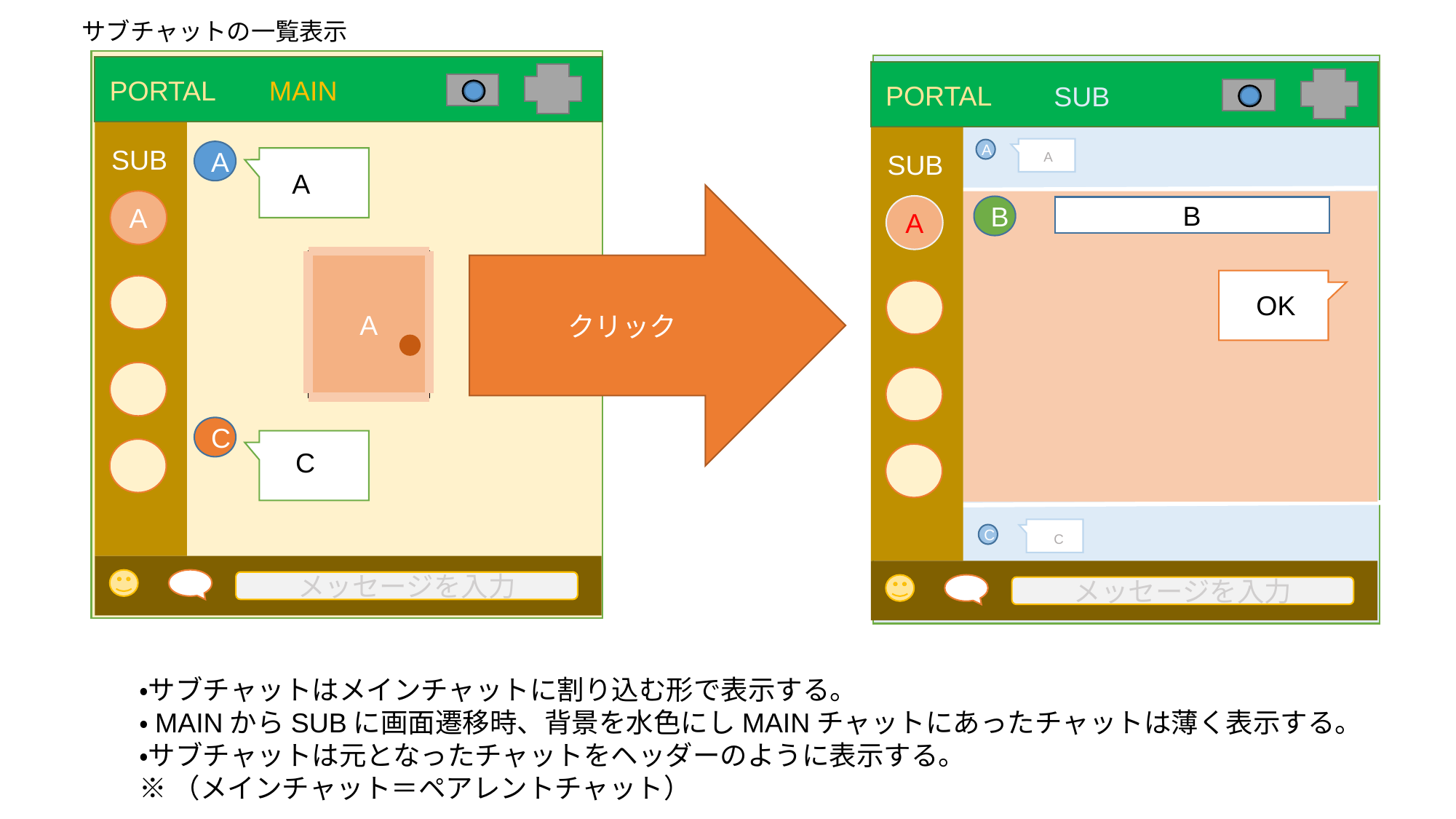

# サブチャットの一覧表示

Portal

Portal

PORTAL
MAIN

PORTAL
SUB

SUB
A
A
SUB
A
A
クリック
A

A
B
B

A

OK

C

C

C
C

メッセージを入力

メッセージを入力
・サブチャットはメインチャットに割り込む形で表示する。
・MAINからSUBに画面遷移時、背景を水色にしMAINチャットにあったチャットは薄く表示する。
・サブチャットは元となったチャットをヘッダーのように表示する。
※（メインチャット＝ペアレントチャット）